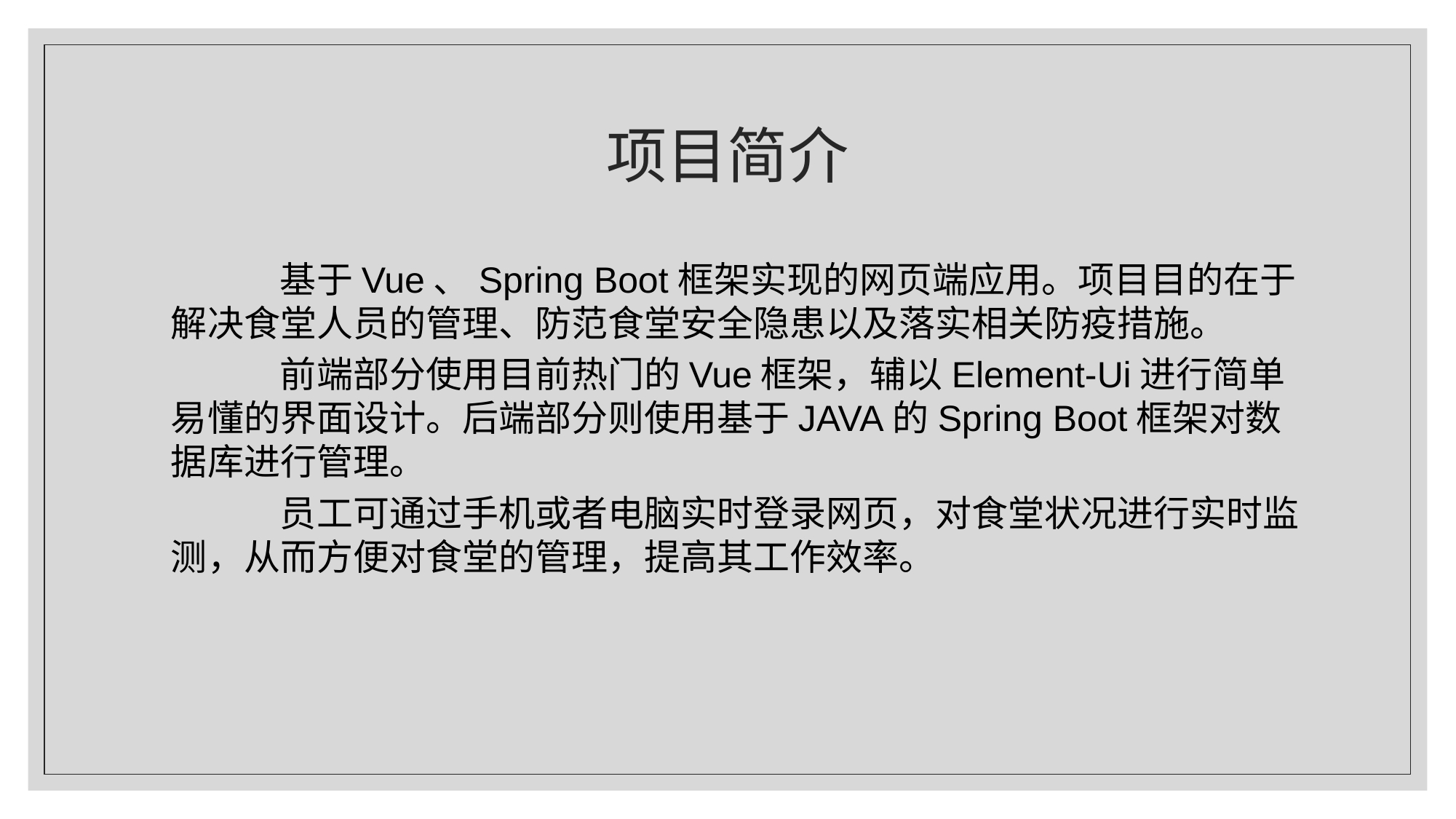

# 项目简介
	基于Vue、Spring Boot框架实现的网页端应用。项目目的在于解决食堂人员的管理、防范食堂安全隐患以及落实相关防疫措施。
	前端部分使用目前热门的Vue框架，辅以Element-Ui进行简单易懂的界面设计。后端部分则使用基于JAVA的Spring Boot框架对数据库进行管理。
	员工可通过手机或者电脑实时登录网页，对食堂状况进行实时监测，从而方便对食堂的管理，提高其工作效率。